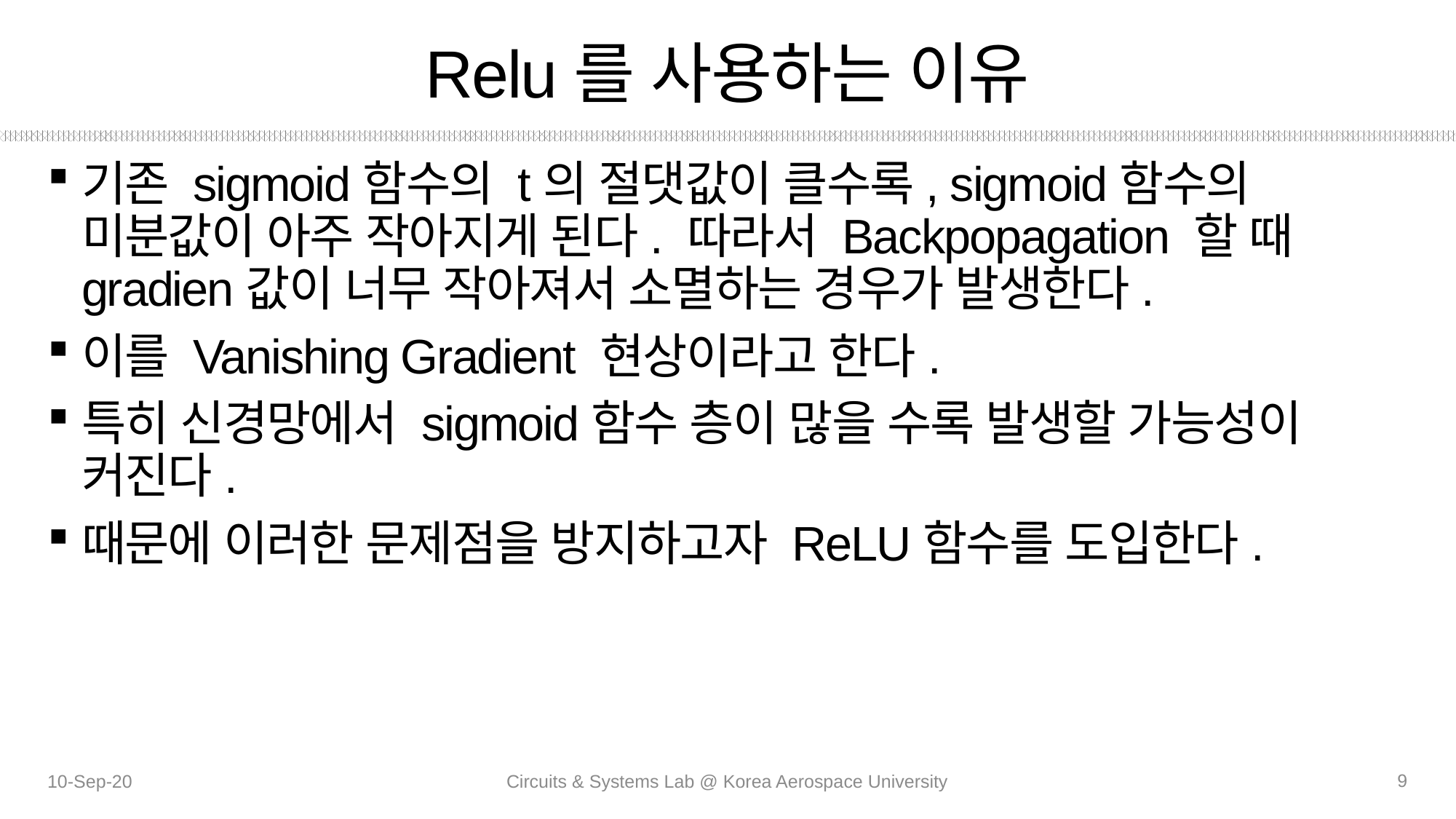

# Relu를 사용하는 이유
기존 sigmoid함수의 t의 절댓값이 클수록, sigmoid함수의 미분값이 아주 작아지게 된다. 따라서 Backpopagation 할 때 gradien값이 너무 작아져서 소멸하는 경우가 발생한다.
이를 Vanishing Gradient 현상이라고 한다.
특히 신경망에서 sigmoid함수 층이 많을 수록 발생할 가능성이 커진다.
때문에 이러한 문제점을 방지하고자 ReLU함수를 도입한다.

9
10-Sep-20
Circuits & Systems Lab @ Korea Aerospace University